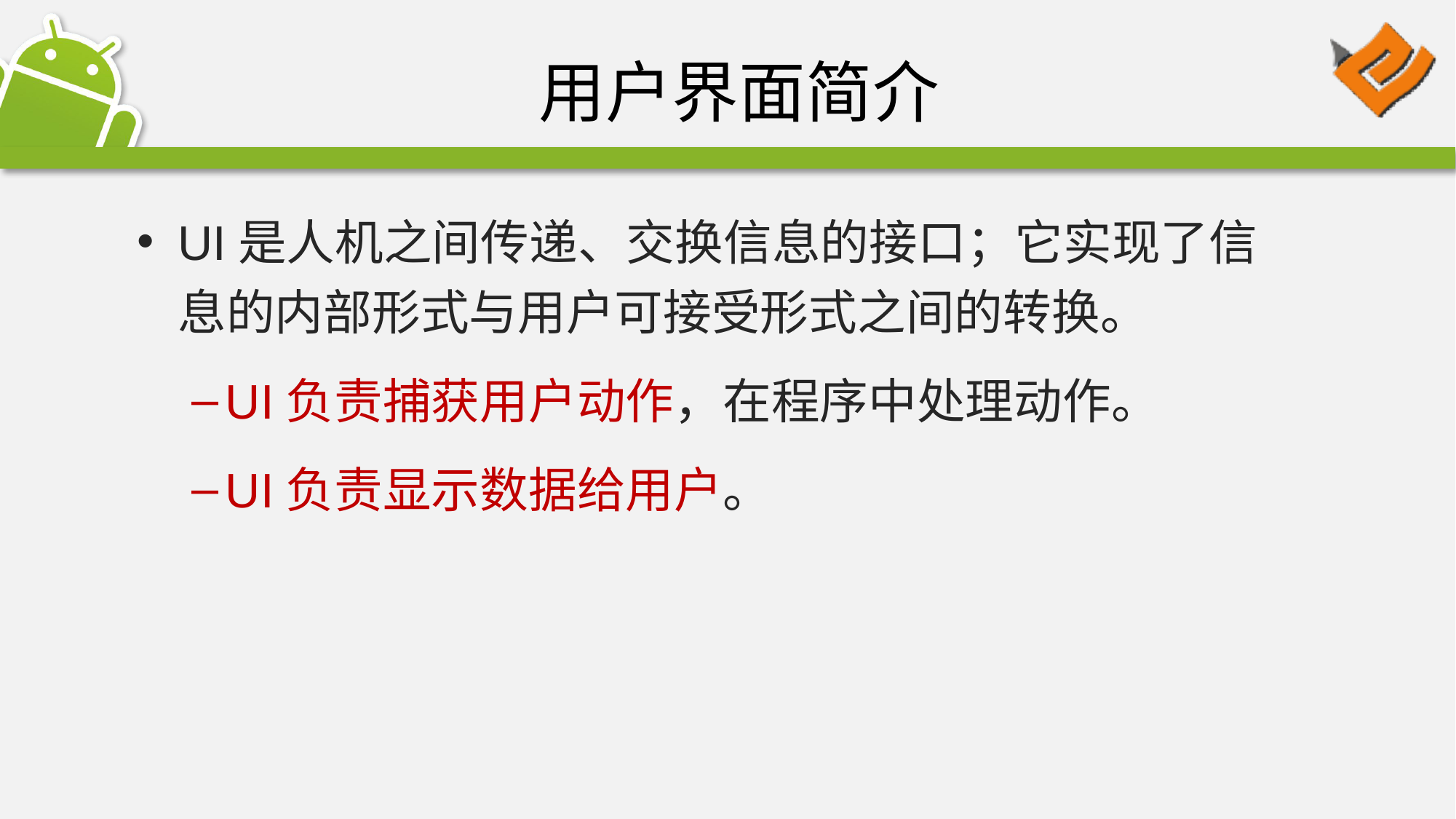

# 用户界面简介
UI是人机之间传递、交换信息的接口；它实现了信息的内部形式与用户可接受形式之间的转换。
UI负责捕获用户动作，在程序中处理动作。
UI负责显示数据给用户。